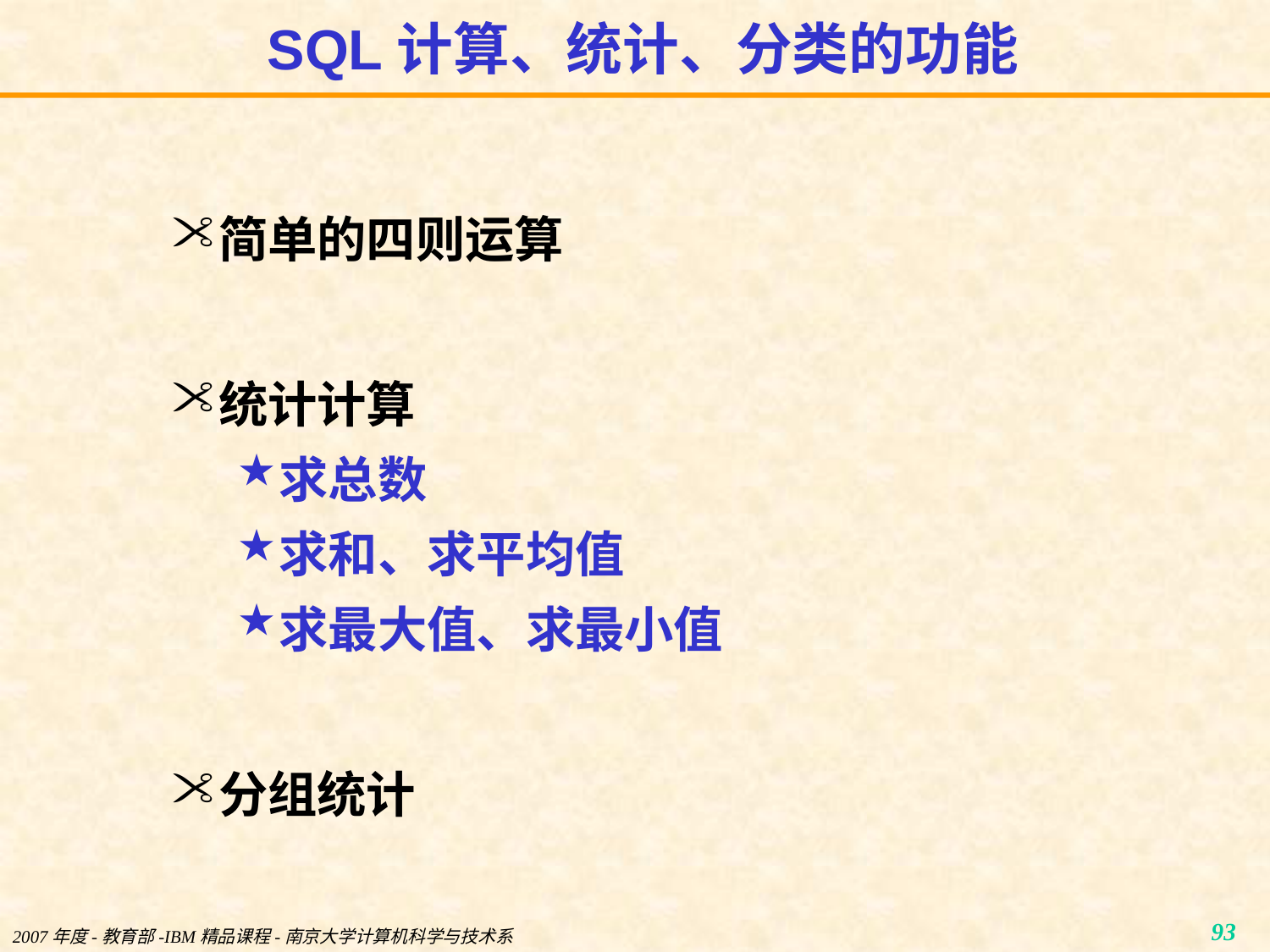

# SQL计算、统计、分类的功能

简单的四则运算

统计计算
求总数
求和、求平均值
求最大值、求最小值

分组统计
93
2007年度-教育部-IBM精品课程-南京大学计算机科学与技术系